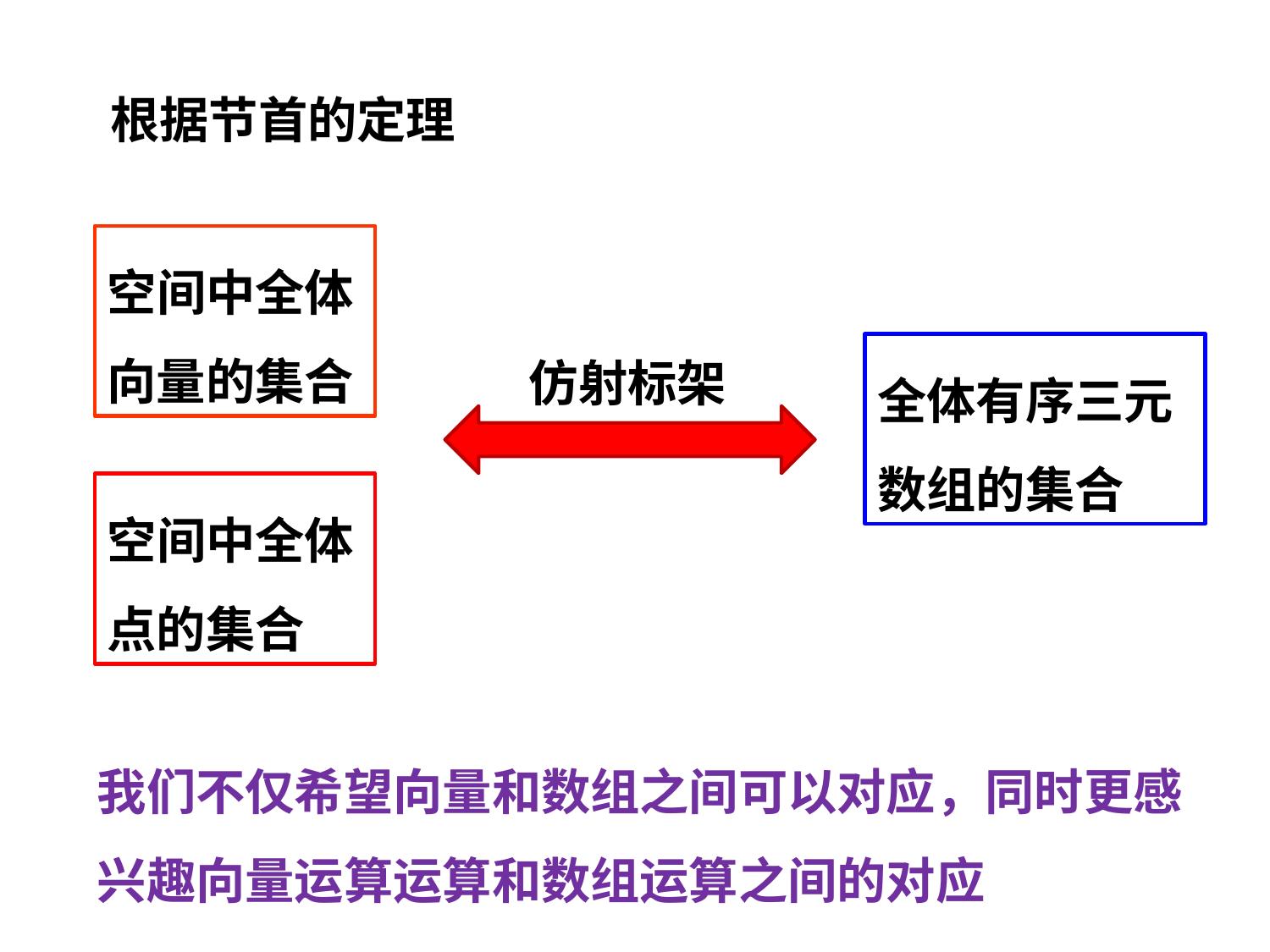

根据节首的定理
空间中全体向量的集合
仿射标架
全体有序三元数组的集合

空间中全体点的集合
我们不仅希望向量和数组之间可以对应，同时更感兴趣向量运算运算和数组运算之间的对应